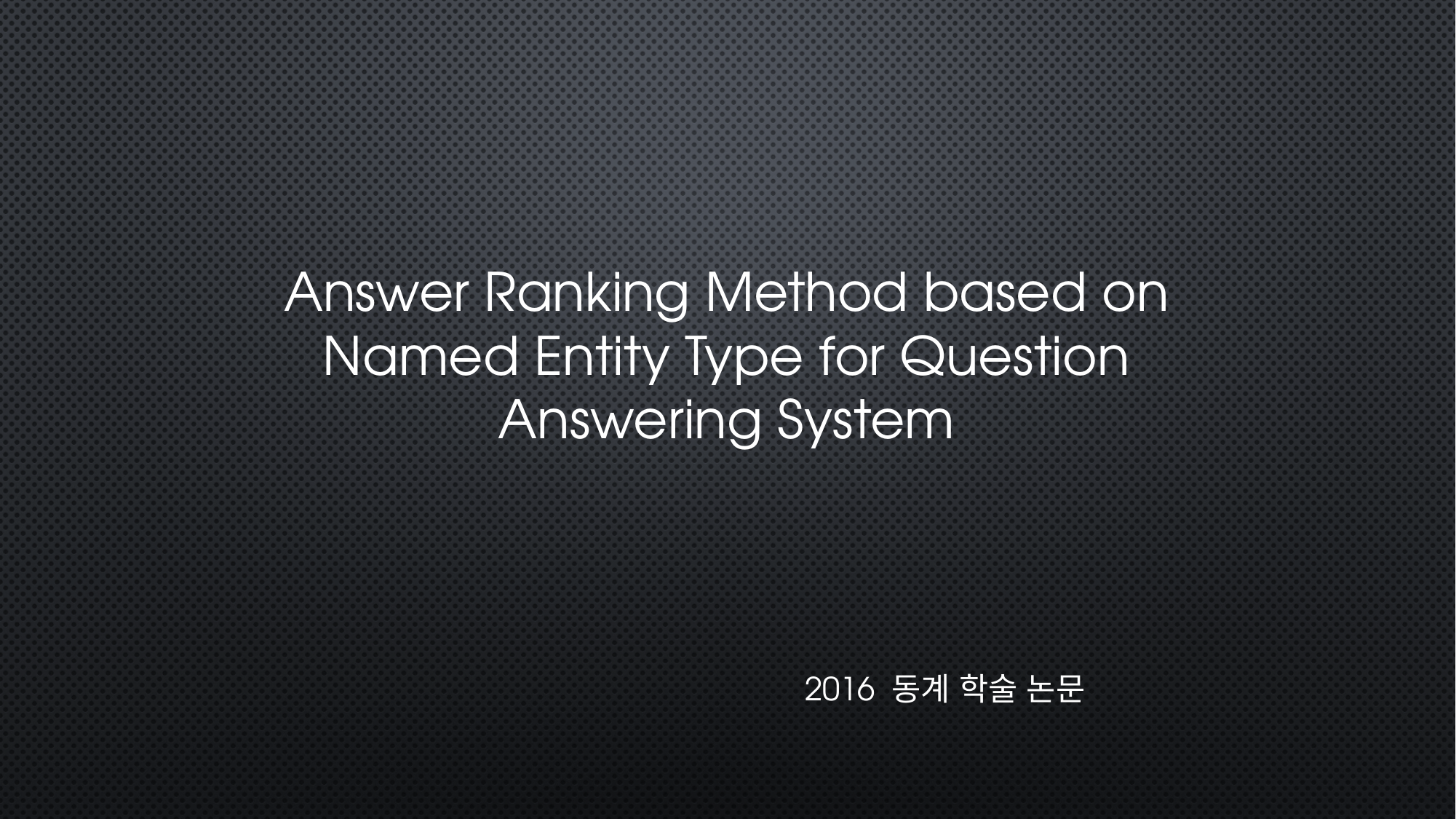

# Answer Ranking Method based on Named Entity Type for Question Answering System

													2016 동계 학술 논문